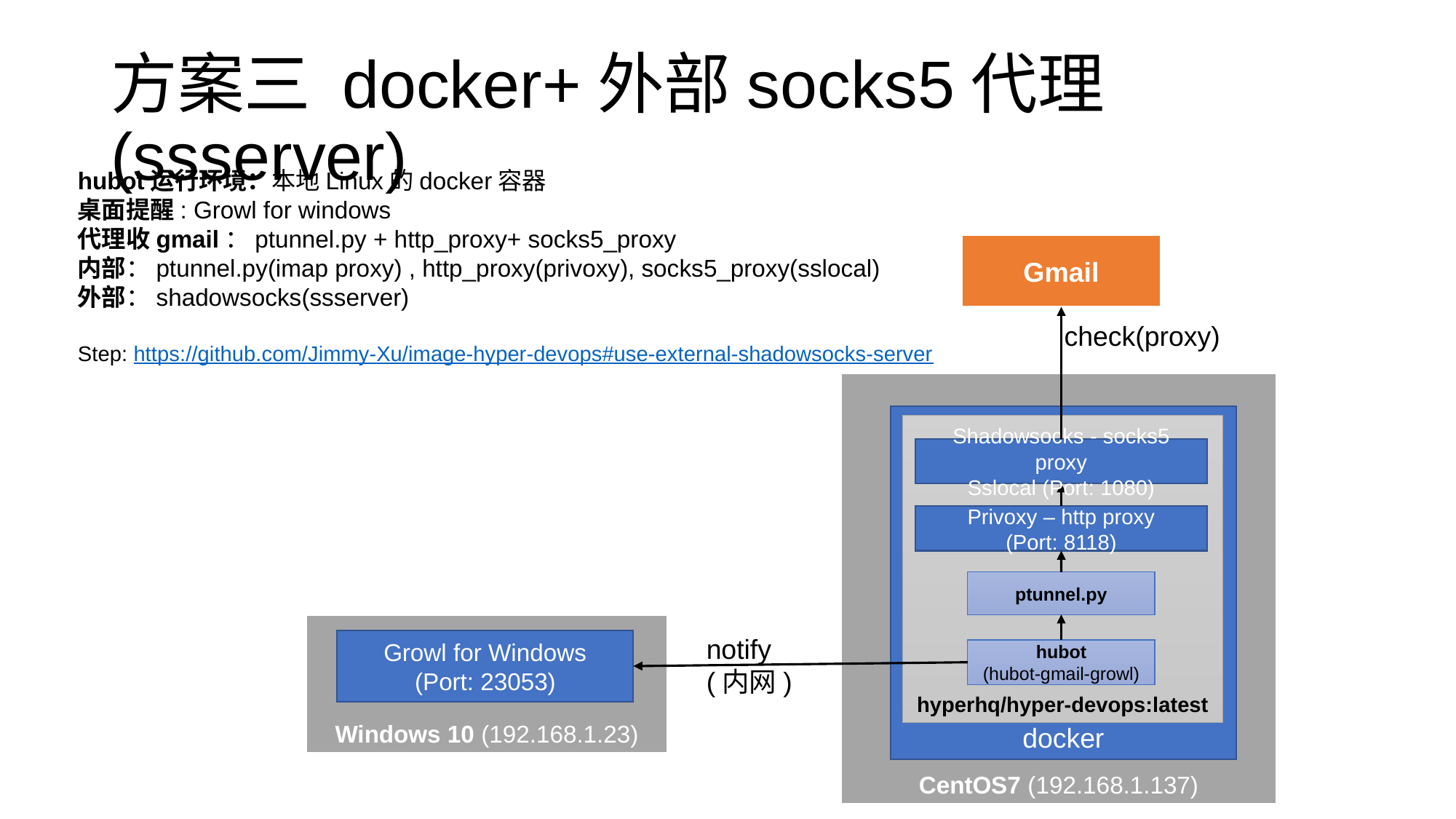

# 方案三 docker+外部socks5代理(ssserver)
hubot运行环境：本地Linux的docker容器
桌面提醒: Growl for windows
代理收gmail：ptunnel.py + http_proxy+ socks5_proxy
内部：ptunnel.py(imap proxy) , http_proxy(privoxy), socks5_proxy(sslocal)
外部：shadowsocks(ssserver)

Step: https://github.com/Jimmy-Xu/image-hyper-devops#use-external-shadowsocks-server
Gmail
check(proxy)
CentOS7 (192.168.1.137)
docker
hyperhq/hyper-devops:latest
Shadowsocks - socks5 proxy
Sslocal (Port: 1080)
Privoxy – http proxy
(Port: 8118)
ptunnel.py
Windows 10 (192.168.1.23)
notify
(内网)
Growl for Windows
(Port: 23053)
hubot
(hubot-gmail-growl)